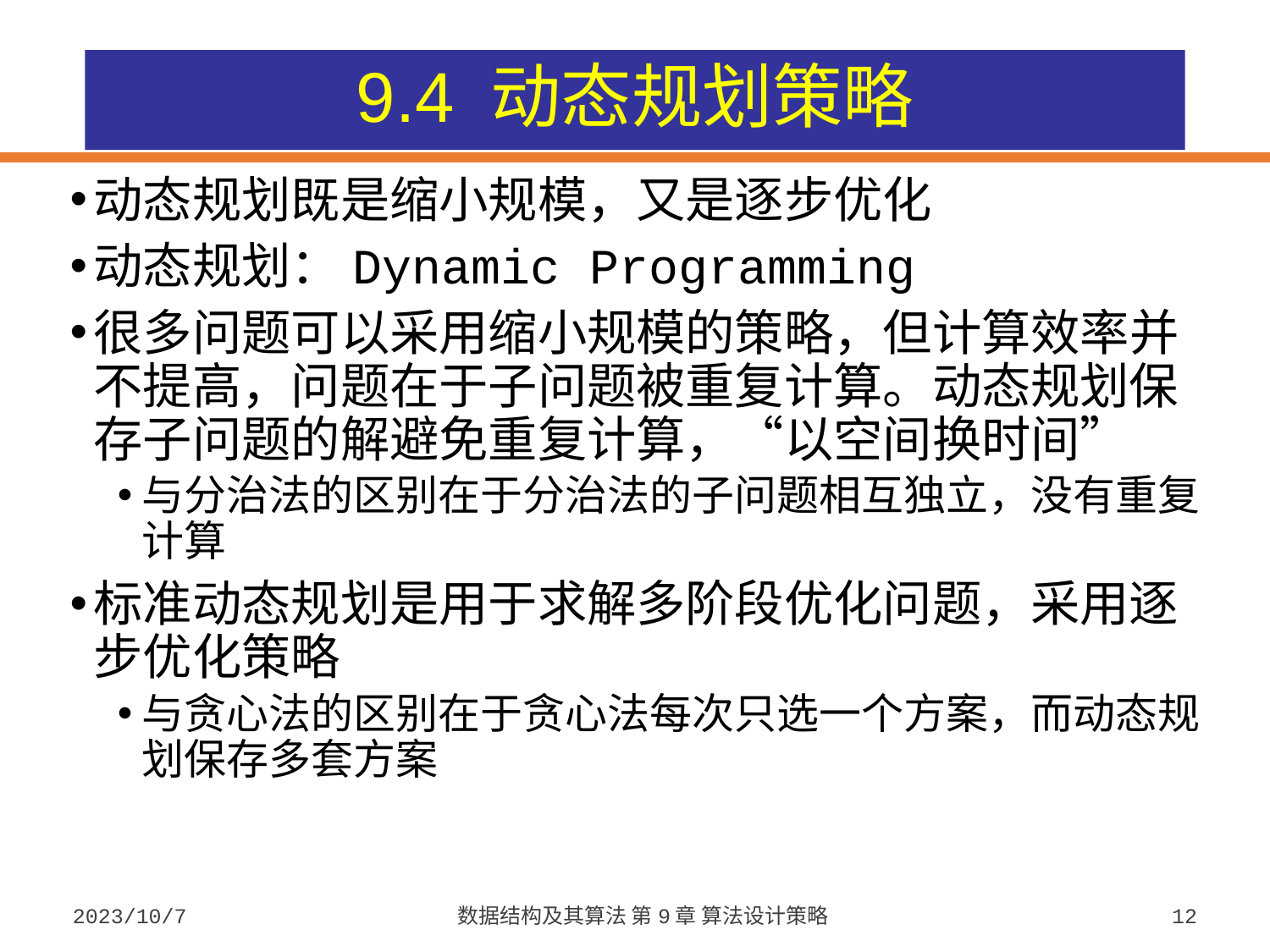

# 9.4 动态规划策略
动态规划既是缩小规模，又是逐步优化
动态规划：Dynamic Programming
很多问题可以采用缩小规模的策略，但计算效率并不提高，问题在于子问题被重复计算。动态规划保存子问题的解避免重复计算，“以空间换时间”
与分治法的区别在于分治法的子问题相互独立，没有重复计算
标准动态规划是用于求解多阶段优化问题，采用逐步优化策略
与贪心法的区别在于贪心法每次只选一个方案，而动态规划保存多套方案
2023/10/7
数据结构及其算法 第9章 算法设计策略
12